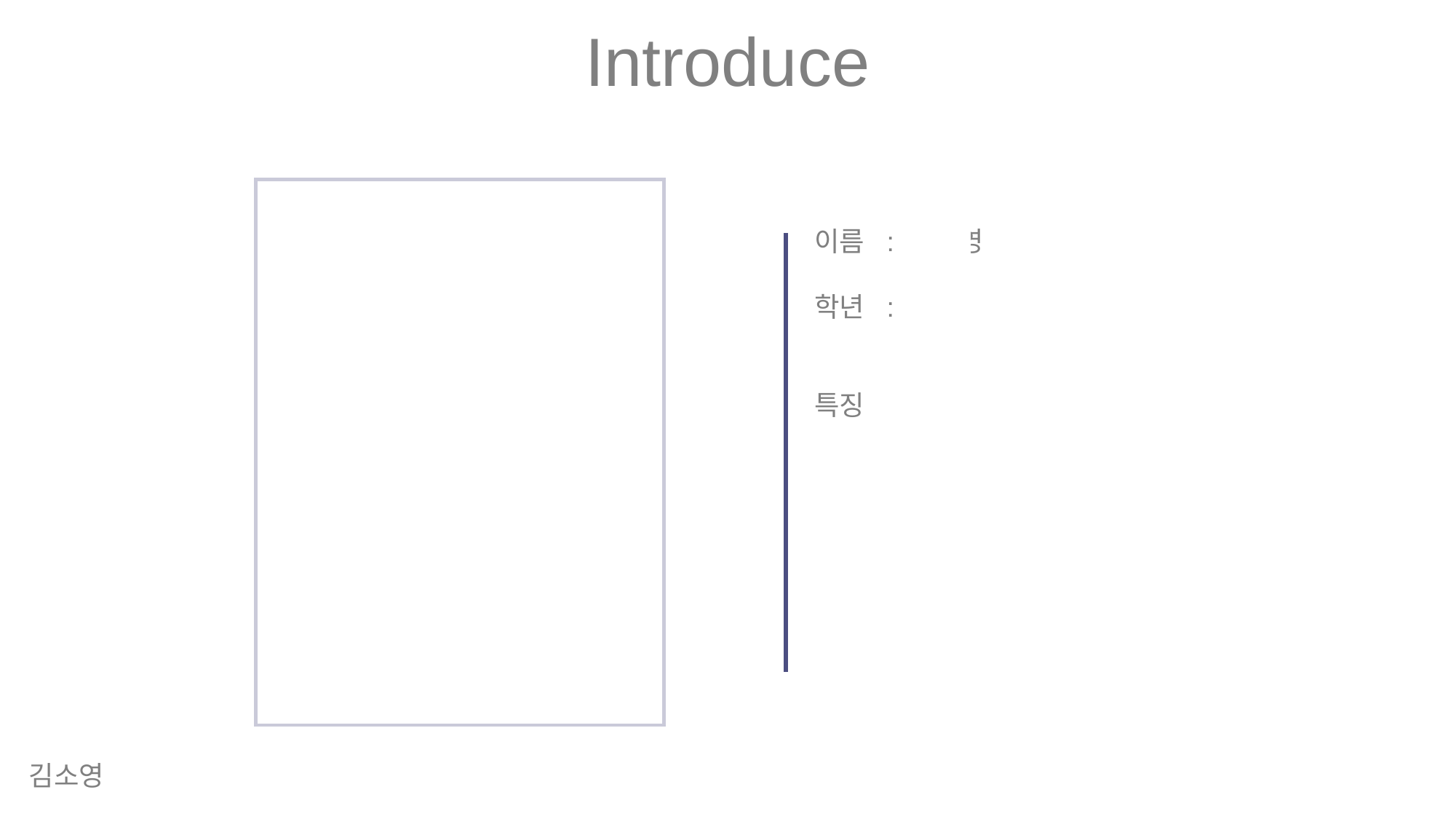

Introduce

이름  : 김소영

학년  : 201

특징
    ①
    ②
    ③
    ④

김소영